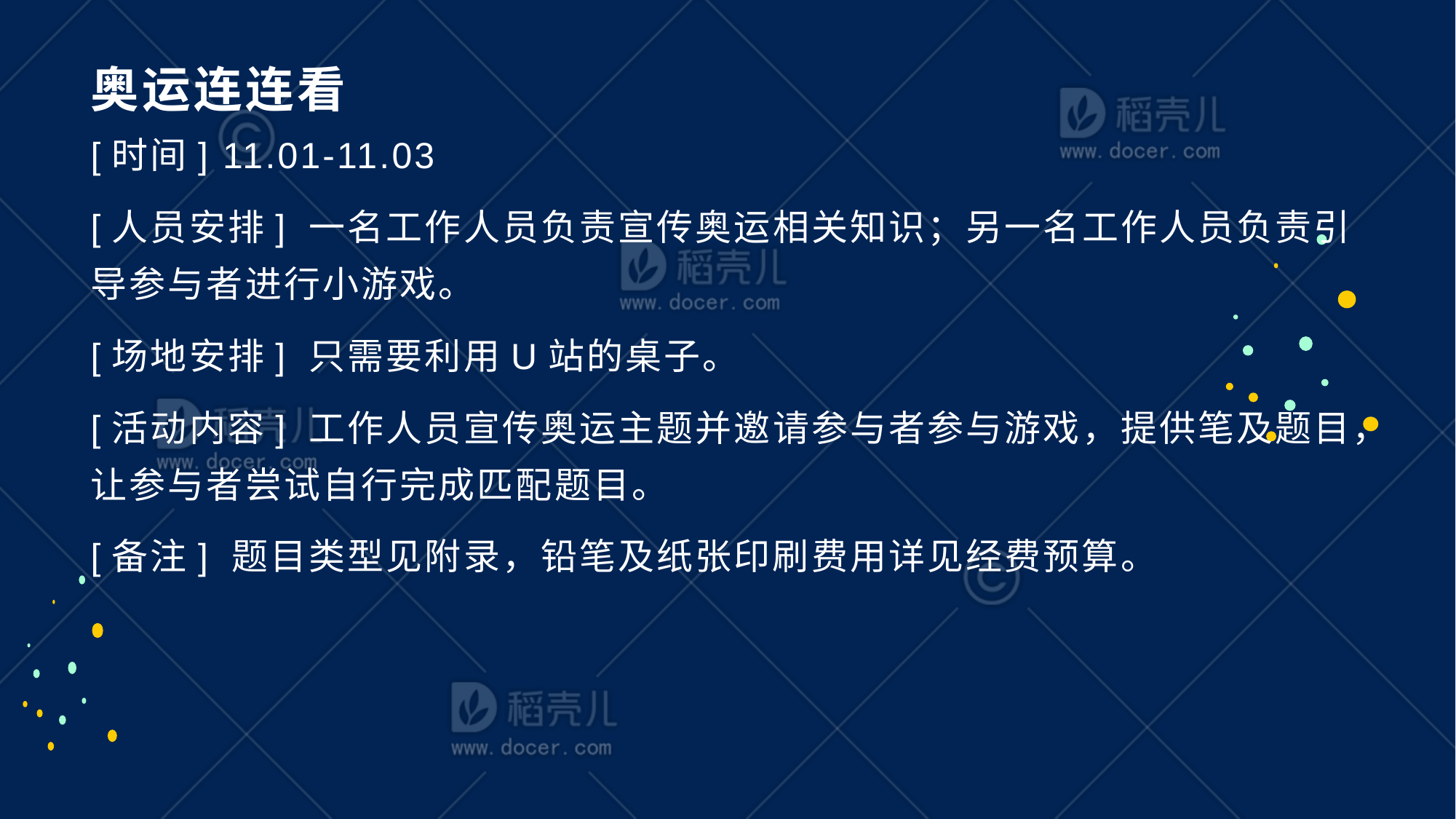

# 奥运连连看
[时间] 11.01-11.03
[人员安排] 一名工作人员负责宣传奥运相关知识；另一名工作人员负责引导参与者进行小游戏。
[场地安排] 只需要利用U站的桌子。
[活动内容] 工作人员宣传奥运主题并邀请参与者参与游戏，提供笔及题目，让参与者尝试自行完成匹配题目。
[备注] 题目类型见附录，铅笔及纸张印刷费用详见经费预算。